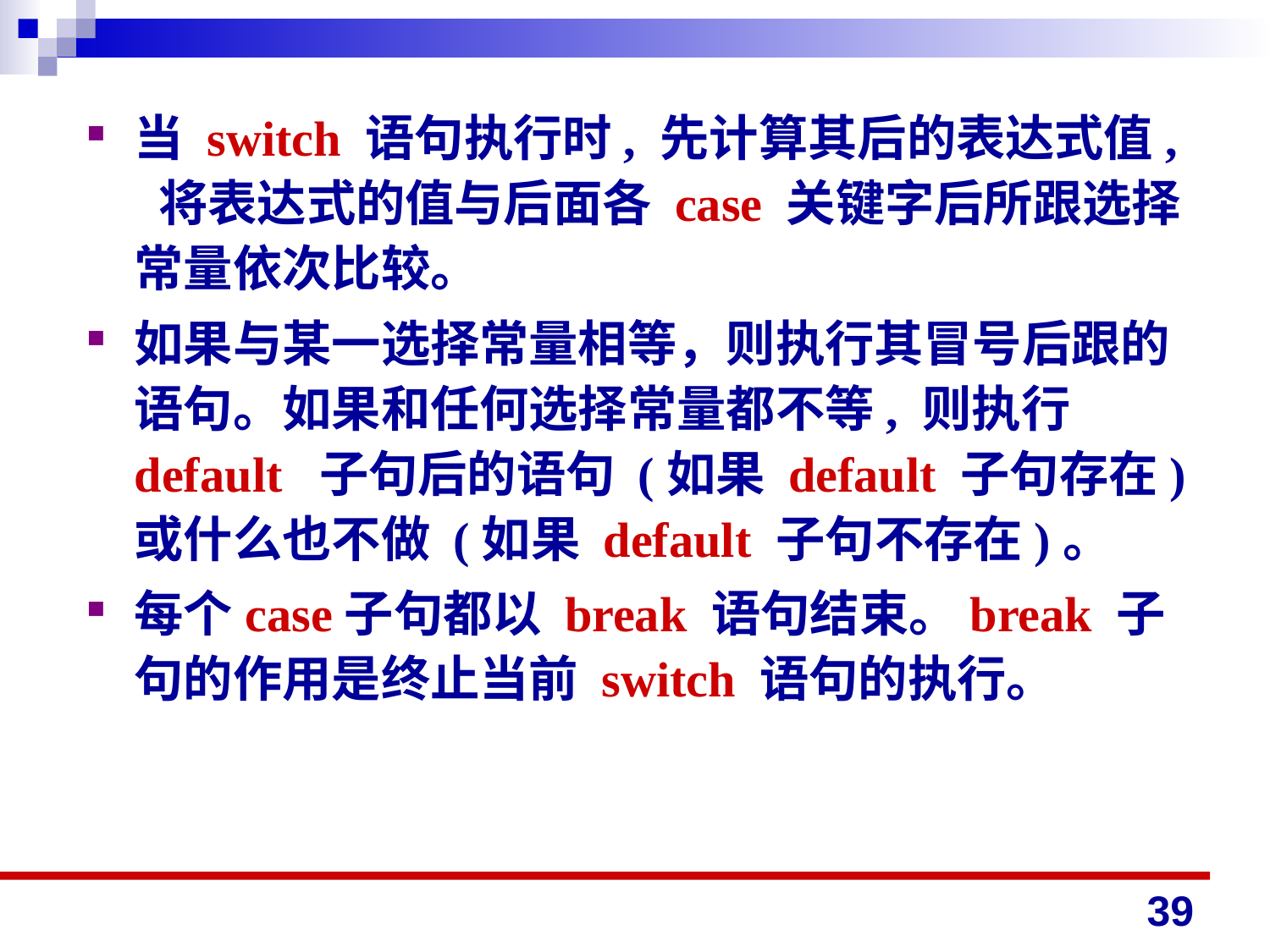

当 switch 语句执行时, 先计算其后的表达式值,  将表达式的值与后面各 case 关键字后所跟选择常量依次比较。
如果与某一选择常量相等，则执行其冒号后跟的语句。如果和任何选择常量都不等, 则执行 default  子句后的语句 (如果 default 子句存在) 或什么也不做 (如果 default 子句不存在)。
每个case子句都以 break 语句结束。break 子句的作用是终止当前 switch 语句的执行。
39